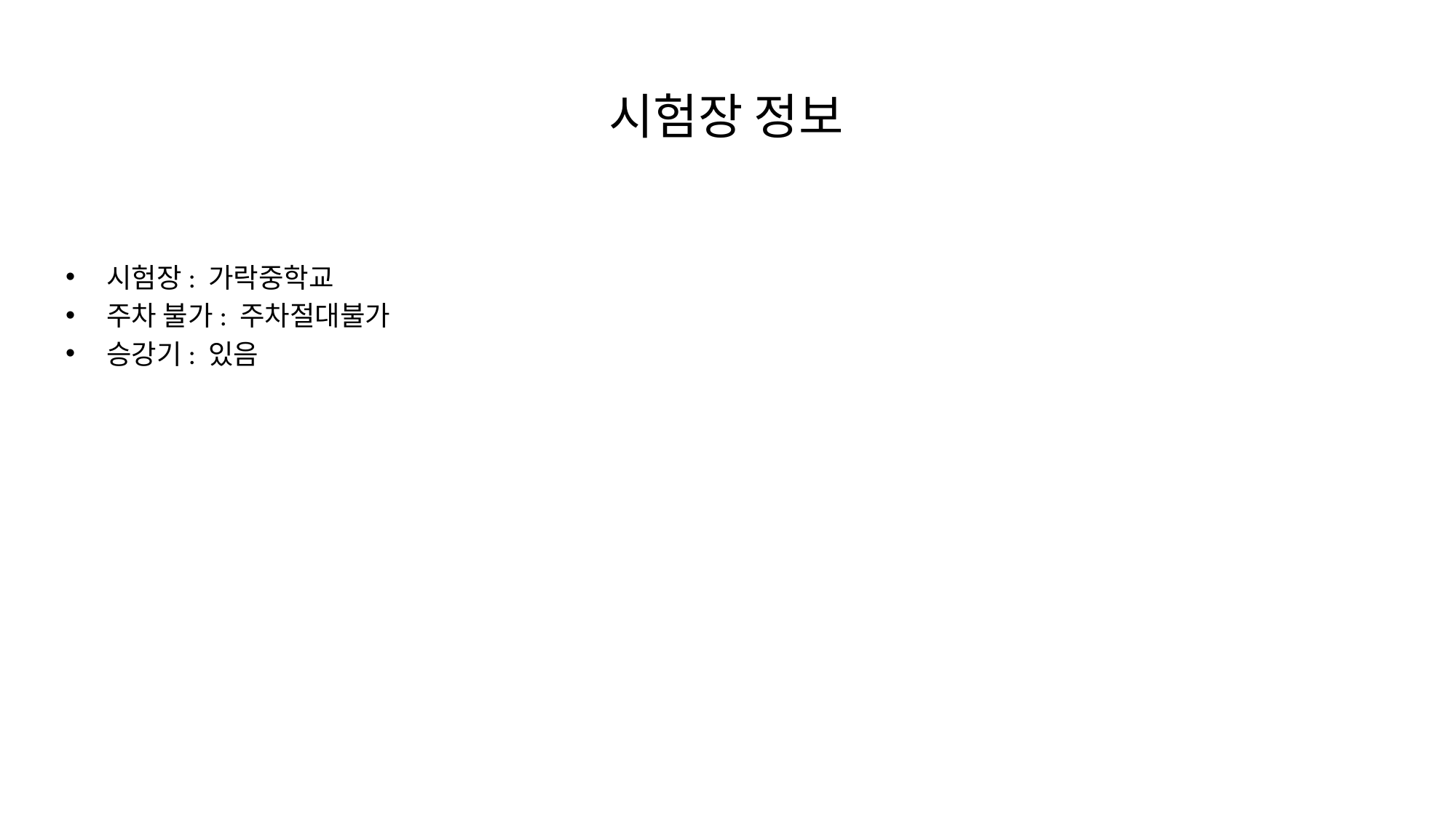

# 시험장 정보

시험장: 가락중학교
주차 불가: 주차절대불가
승강기: 있음